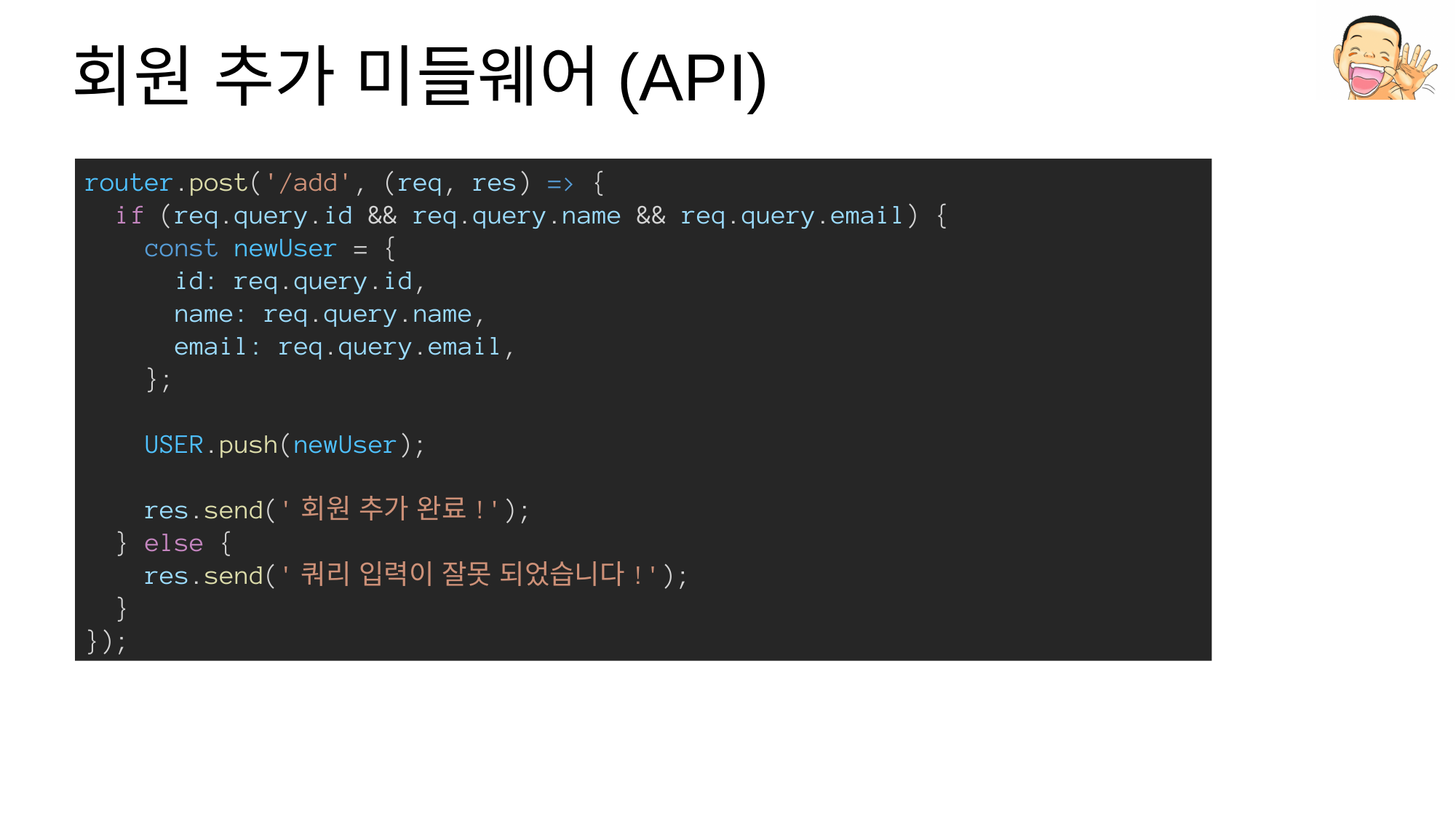

# 회원 추가 미들웨어(API)
router.post('/add', (req, res) => {
  if (req.query.id && req.query.name && req.query.email) {
    const newUser = {
      id: req.query.id,
      name: req.query.name,
      email: req.query.email,
    };
    USER.push(newUser);
    res.send('회원 추가 완료!');
  } else {
    res.send('쿼리 입력이 잘못 되었습니다!');
  }
});